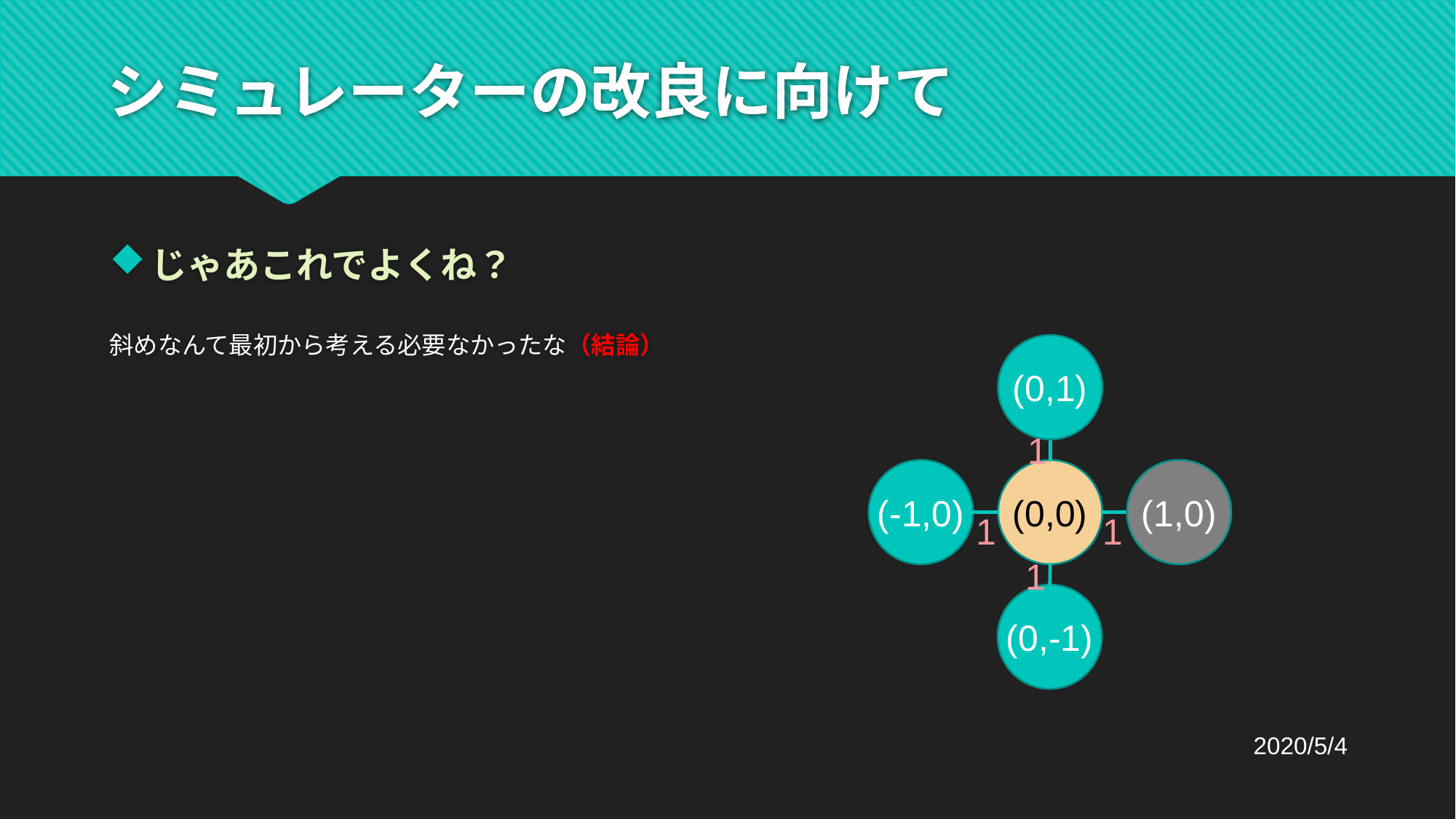

# シミュレーターの改良に向けて
じゃあこれでよくね？
斜めなんて最初から考える必要なかったな（結論）
(0,1)
1
(-1,0)
(0,0)
(1,0)
1
1
1
(0,-1)
2020/5/4